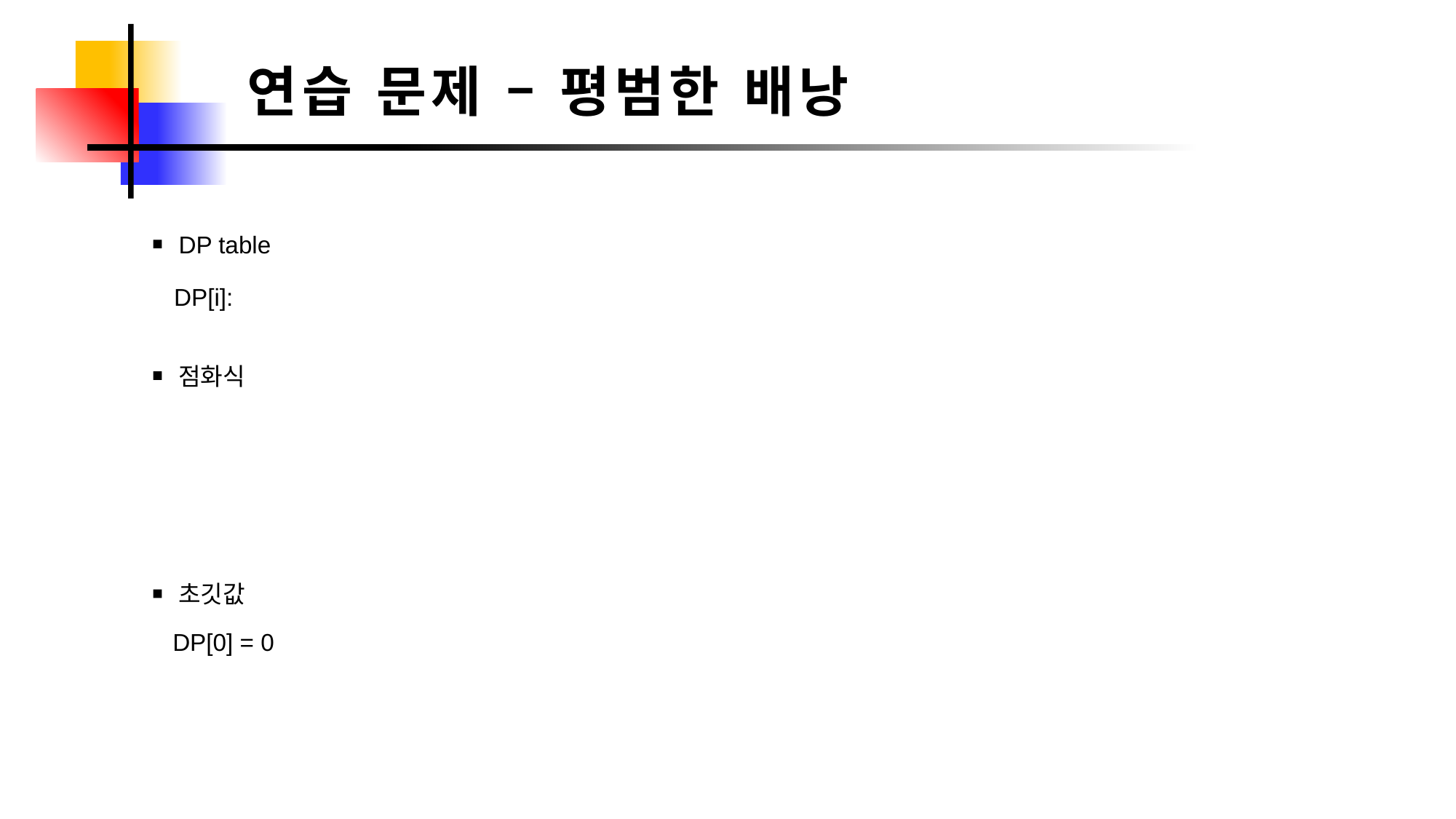

연습 문제 – 평범한 배낭
DP table

DP[i]:
점화식

초깃값

DP[0] = 0